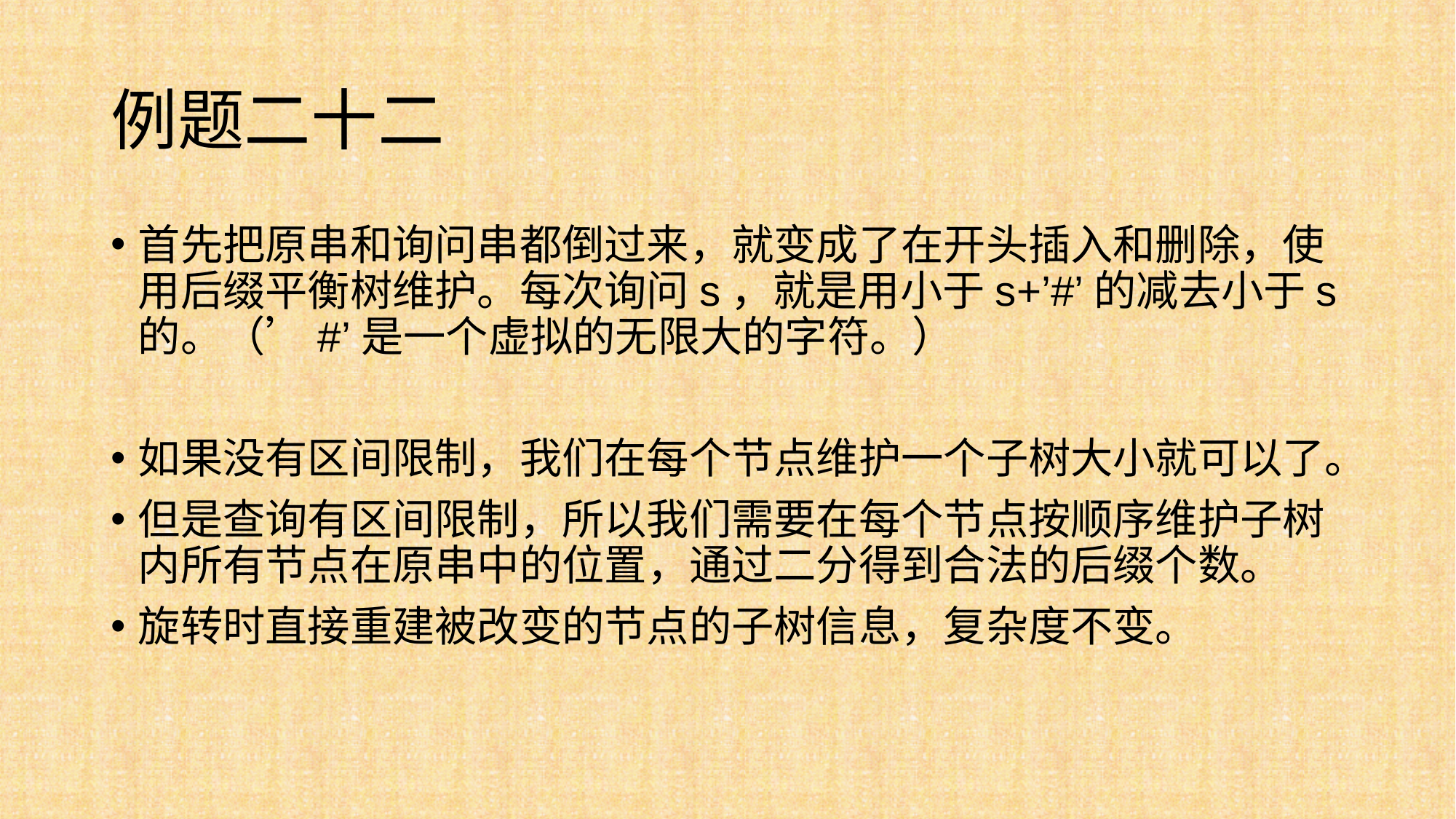

# 例题二十二
首先把原串和询问串都倒过来，就变成了在开头插入和删除，使用后缀平衡树维护。每次询问s，就是用小于s+’#’的减去小于s的。（’#’是一个虚拟的无限大的字符。）

如果没有区间限制，我们在每个节点维护一个子树大小就可以了。
但是查询有区间限制，所以我们需要在每个节点按顺序维护子树内所有节点在原串中的位置，通过二分得到合法的后缀个数。
旋转时直接重建被改变的节点的子树信息，复杂度不变。